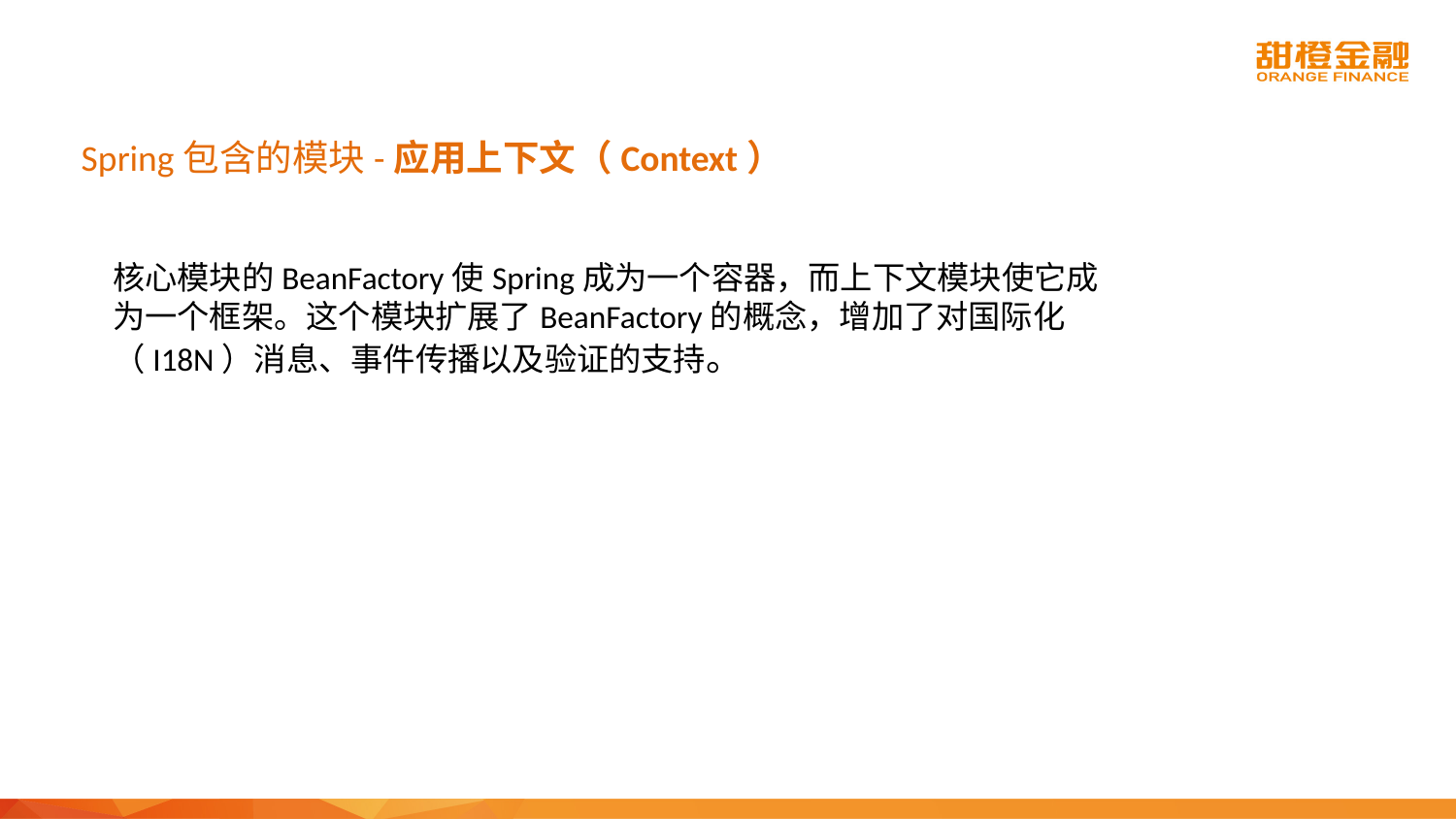

Spring包含的模块-应用上下文（Context）
核心模块的BeanFactory使Spring成为一个容器，而上下文模块使它成为一个框架。这个模块扩展了BeanFactory的概念，增加了对国际化（I18N）消息、事件传播以及验证的支持。